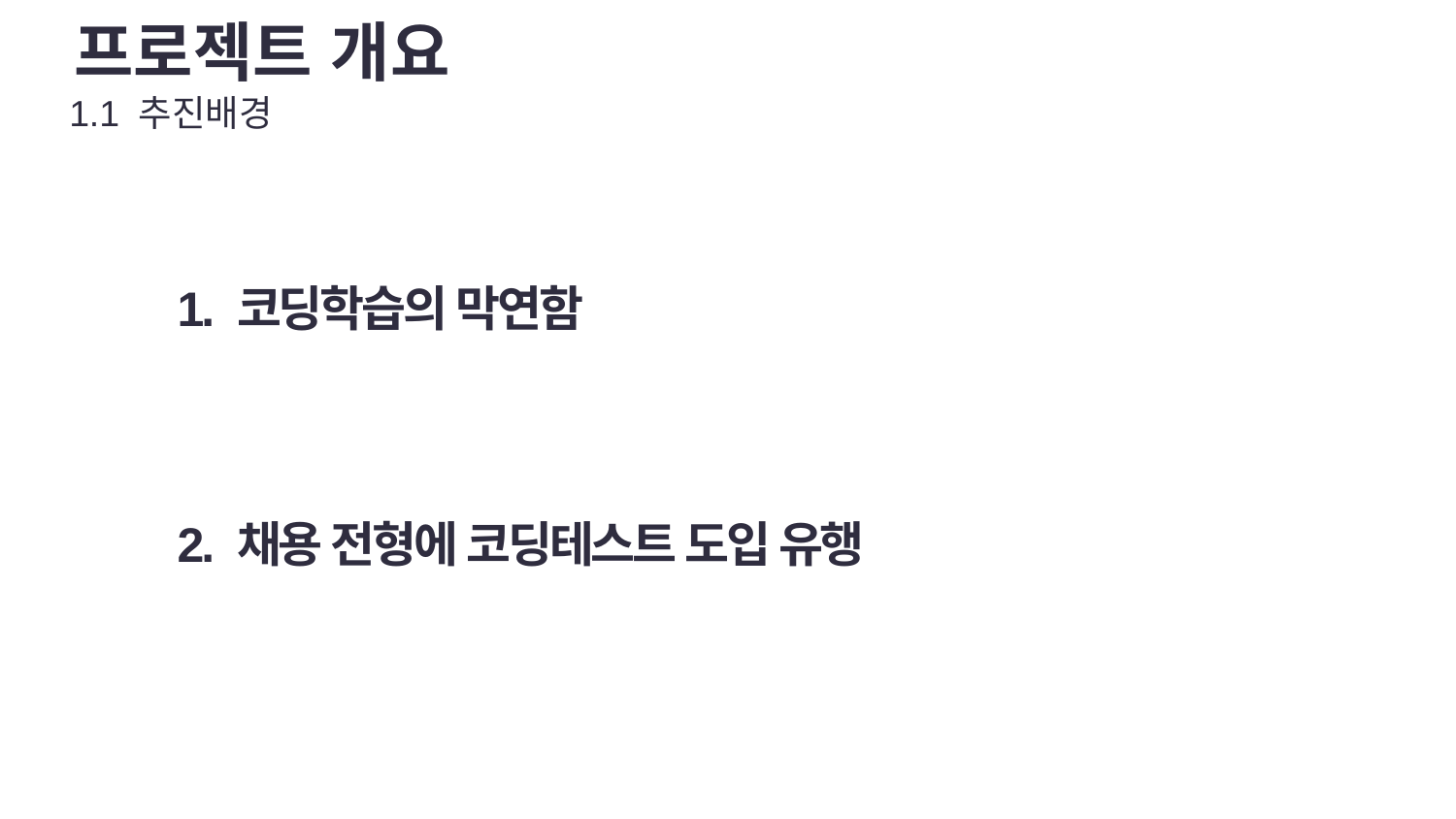

프로젝트 개요
1.1 추진배경
1. 코딩학습의 막연함
2. 채용 전형에 코딩테스트 도입 유행